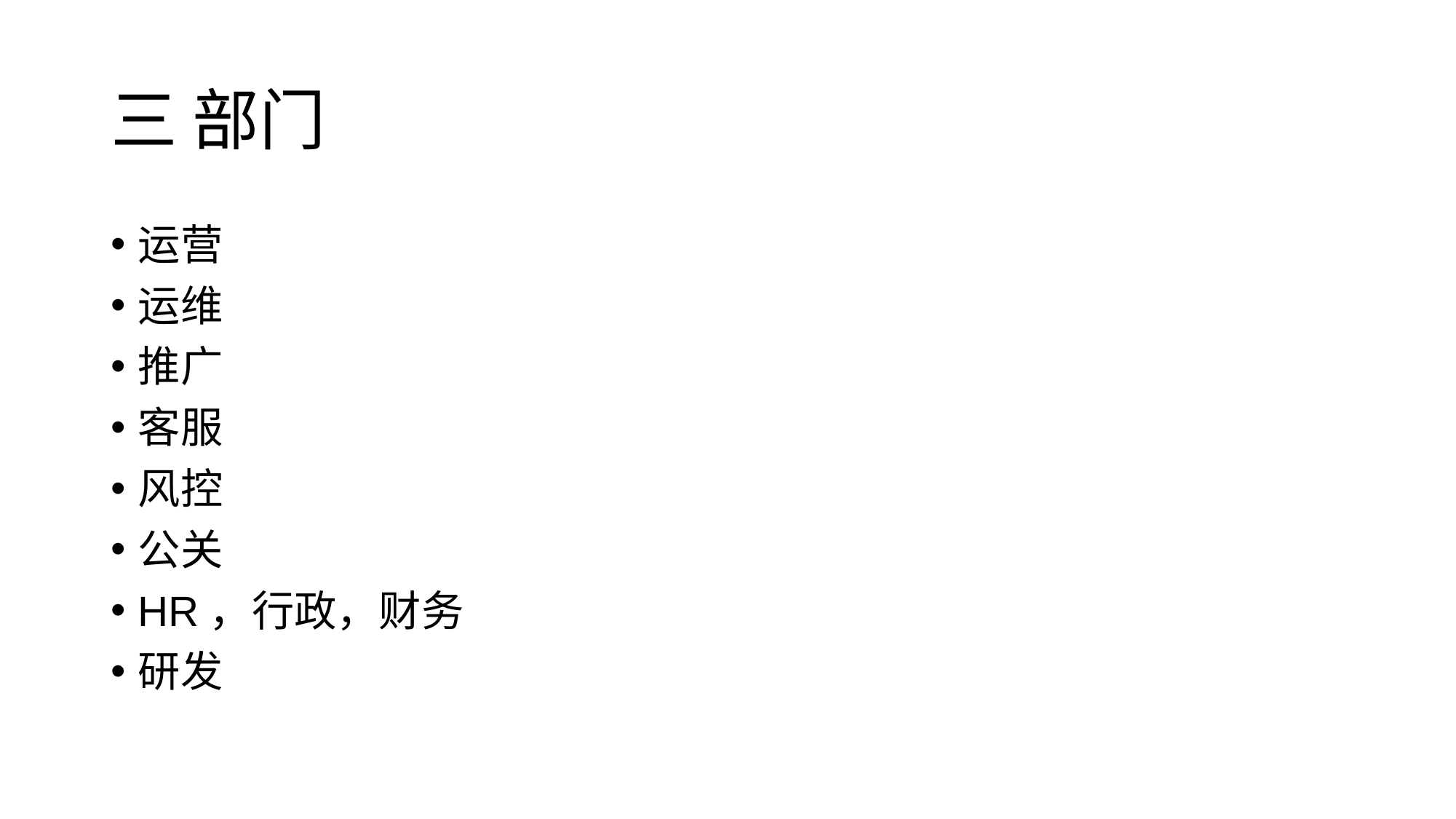

# 三 部门
运营
运维
推广
客服
风控
公关
HR，行政，财务
研发